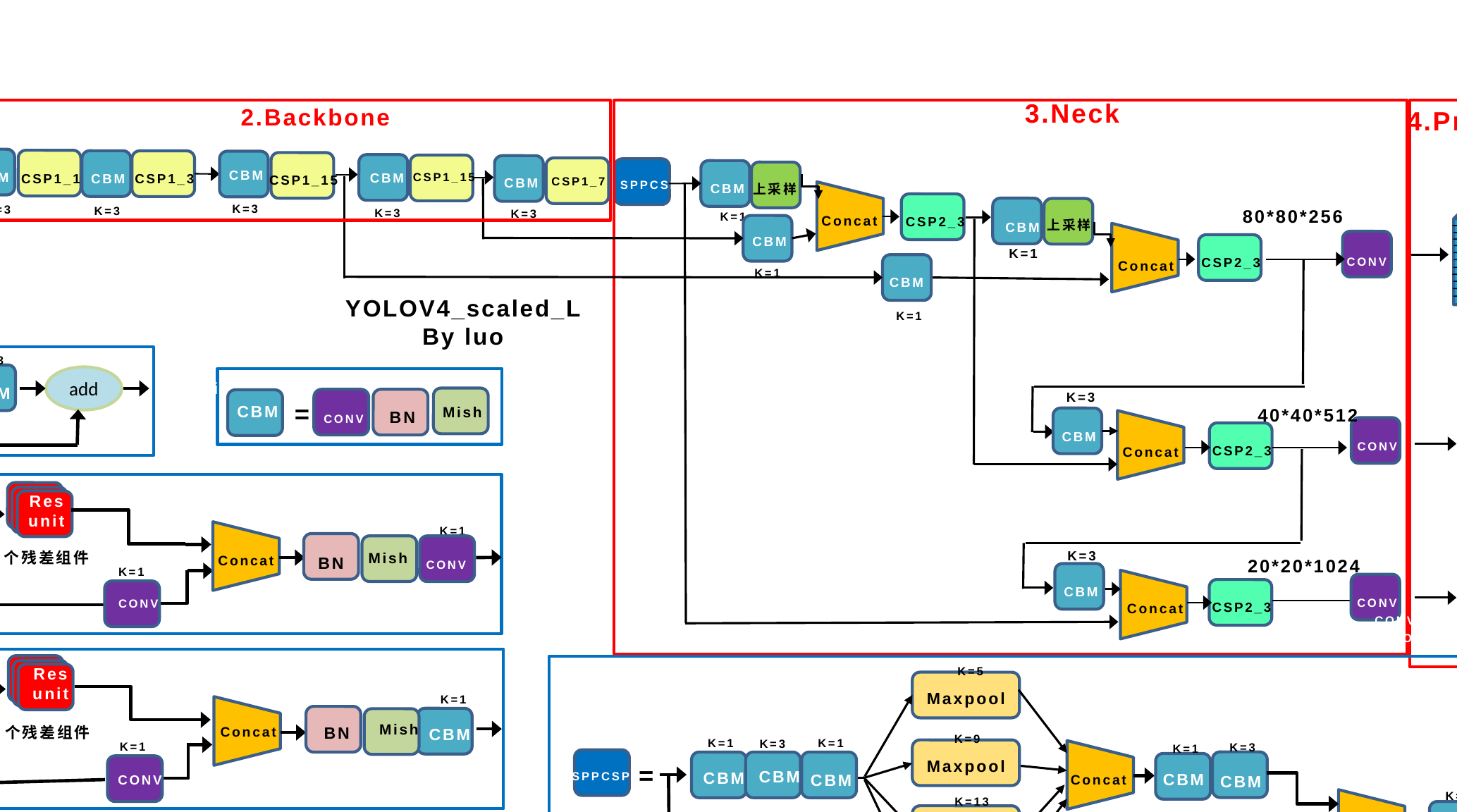

3.Neck
1.输入端
2.Backbone
4.Prediction

CBM

CBM
CBM
CBL
CBM
CSP1_1

CBM
CSP1_3

CSP1_15
CBL

CBM
SPPCSP
CSP1_15
CBM
CSP1_7
上采样

K=3
K=3
K=3
K=3
K=3
K=3

K=1

80*80*256

Concat
CSP2_3
上采样
CBM

CBM

640*640*3

K=1
CONV
CSP2_3
Concat
K=1

CBM
YOLOV4_scaled_L
By luo
K=1
K=1
K=3

add
Res
unit

=
CBM
CBM
unit
K=3

Mish

CBM
40*40*512
CONV
BN
=

CBM

CONV
CSP2_3
Concat
K=1

Res
unit

CSP1_X
=
CONV
K=1

Mish

X个残差组件
Concat
K=3
CONV
BN

Conv
20*20*1024
K=1

CBM

CONV
CSP2_3
Conv
Concat
CBM
CONV
CONV
CONV
K=1

K=5

Res
unit

CBM
CSP2_X
=
K=1
Maxpool

Mish

Concat
X个残差组件
BN
CBM
K=9
Conv
K=1
K=1
K=3
K=1
K=3
K=1

Maxpool

SPPCSP

CBM
Concat
CBM
CBM
CBM
=
CBM
Conv
CBM
CONV
K=1
K=13

Concat

CBM
Maxpool
K=1

CONV